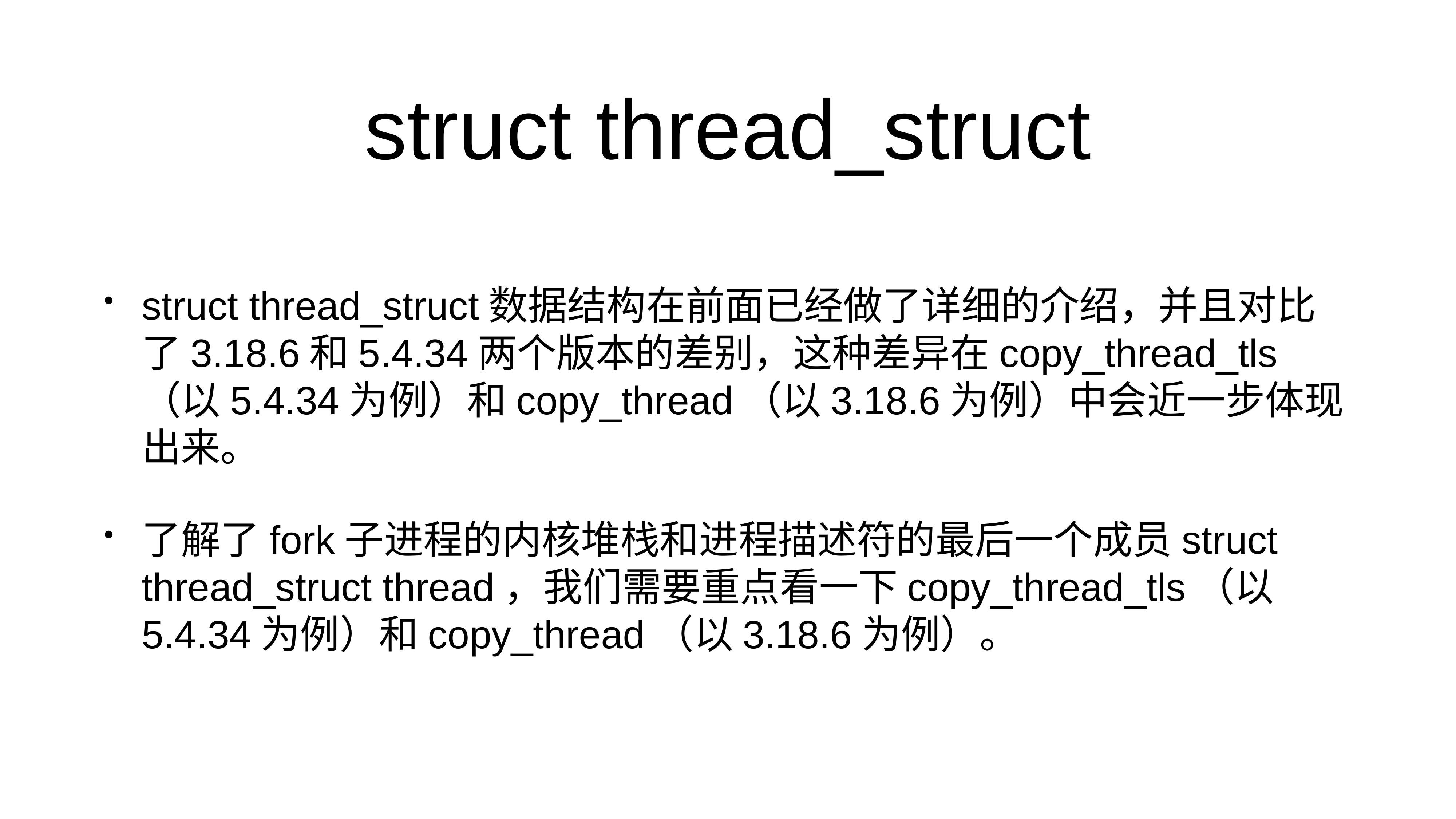

# struct thread_struct
struct thread_struct数据结构在前面已经做了详细的介绍，并且对比了3.18.6和5.4.34两个版本的差别，这种差异在copy_thread_tls（以5.4.34为例）和copy_thread（以3.18.6为例）中会近一步体现出来。
了解了fork子进程的内核堆栈和进程描述符的最后一个成员struct thread_struct thread，我们需要重点看一下copy_thread_tls（以5.4.34为例）和copy_thread（以3.18.6为例）。